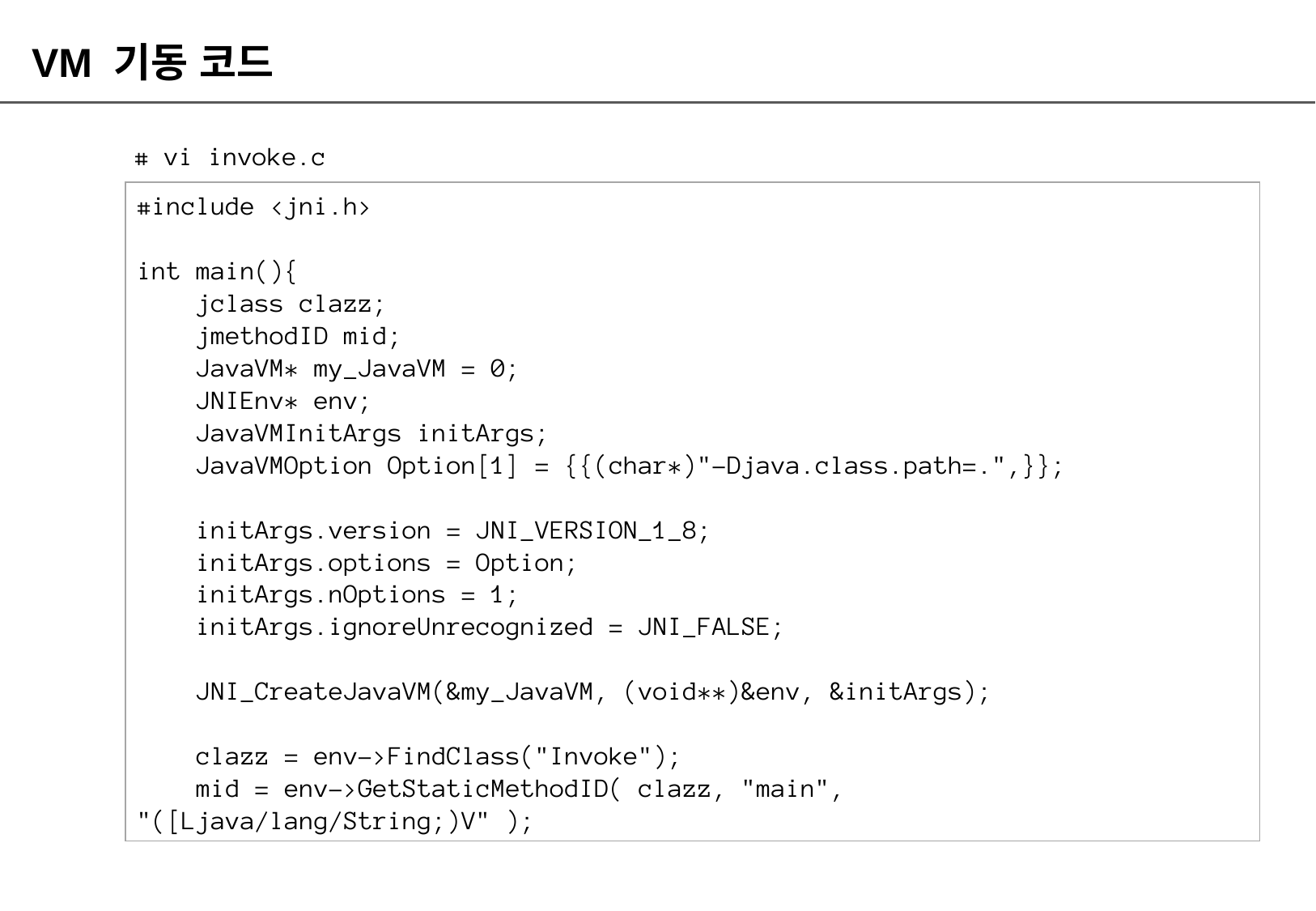

# VM 기동 코드
# vi invoke.c
#include <jni.h>

int main(){
    jclass clazz;
    jmethodID mid;
    JavaVM* my_JavaVM = 0;
    JNIEnv* env;
    JavaVMInitArgs initArgs;
    JavaVMOption Option[1] = {{(char*)"-Djava.class.path=.",}};

    initArgs.version = JNI_VERSION_1_8;
    initArgs.options = Option;
    initArgs.nOptions = 1;
    initArgs.ignoreUnrecognized = JNI_FALSE;

    JNI_CreateJavaVM(&my_JavaVM, (void**)&env, &initArgs);

    clazz = env->FindClass("Invoke");
    mid = env->GetStaticMethodID( clazz, "main", "([Ljava/lang/String;)V" );